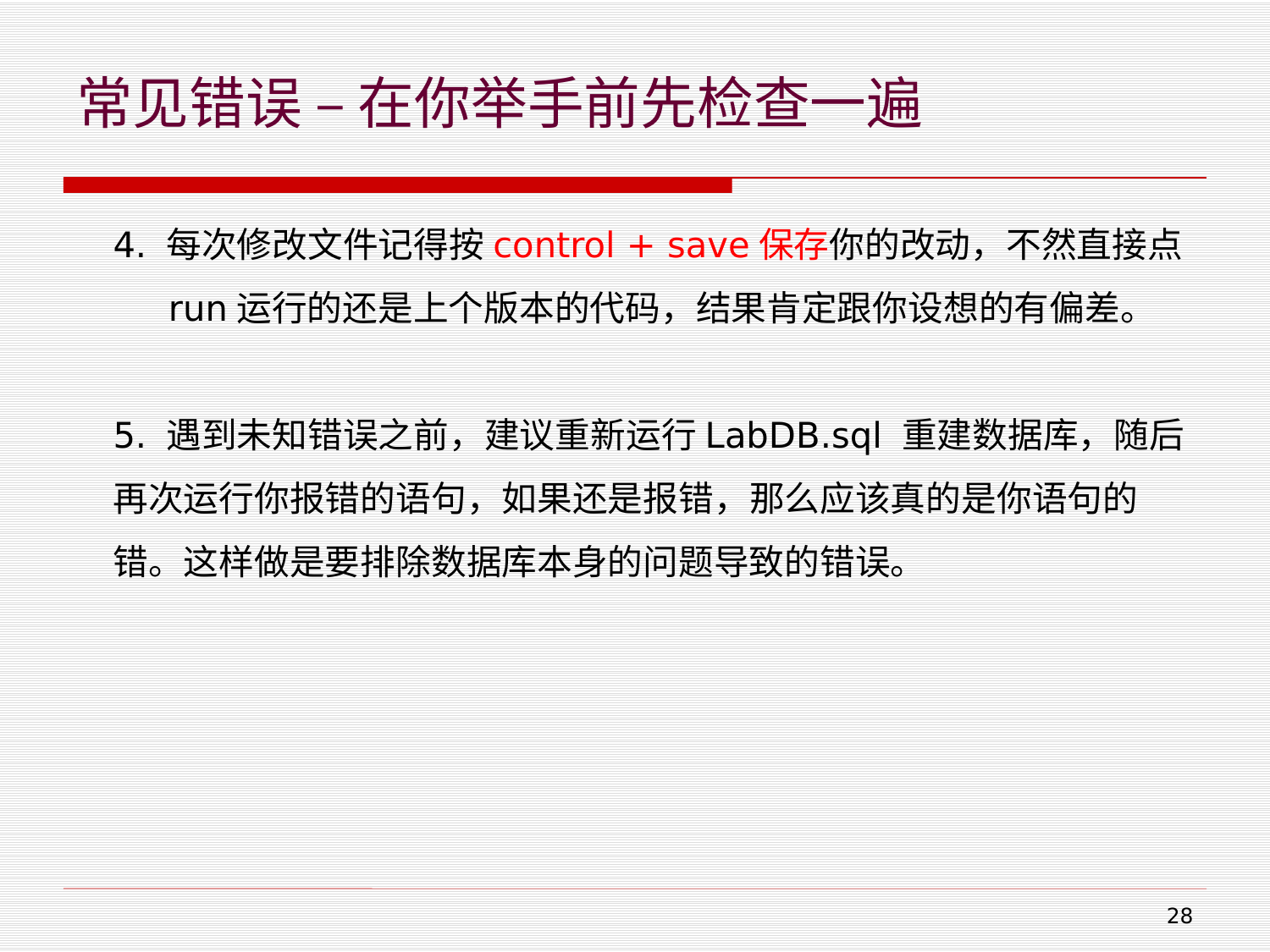

# 常见错误 – 在你举手前先检查一遍
4. 每次修改文件记得按control + save保存你的改动，不然直接点        run运行的还是上个版本的代码，结果肯定跟你设想的有偏差。

5. 遇到未知错误之前，建议重新运行LabDB.sql 重建数据库，随后再次运行你报错的语句，如果还是报错，那么应该真的是你语句的错。这样做是要排除数据库本身的问题导致的错误。

28